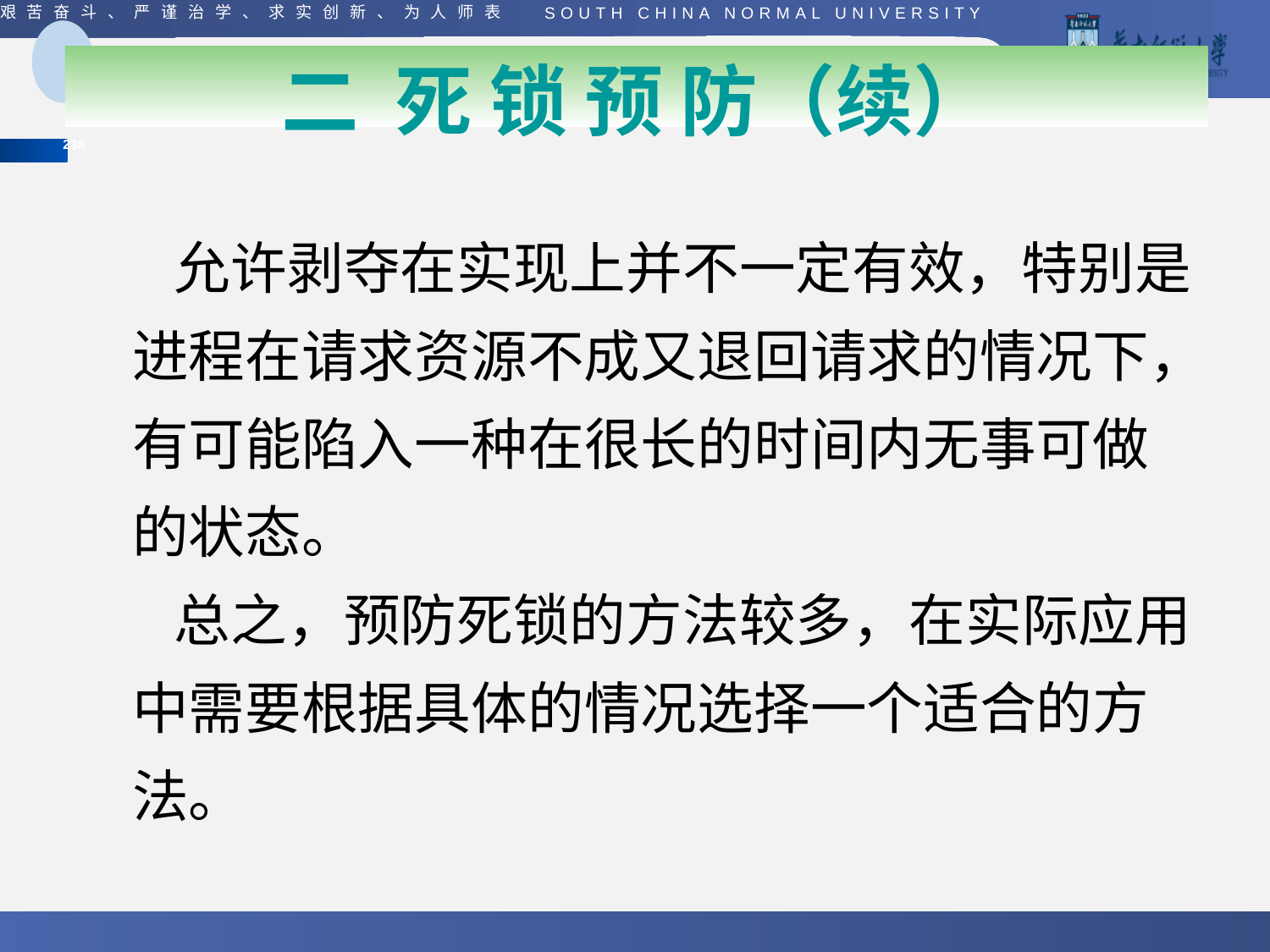

二  死 锁 预 防（续）
      允许剥夺在实现上并不一定有效，特别是进程在请求资源不成又退回请求的情况下，有可能陷入一种在很长的时间内无事可做的状态。
      总之，预防死锁的方法较多，在实际应用中需要根据具体的情况选择一个适合的方法。

238